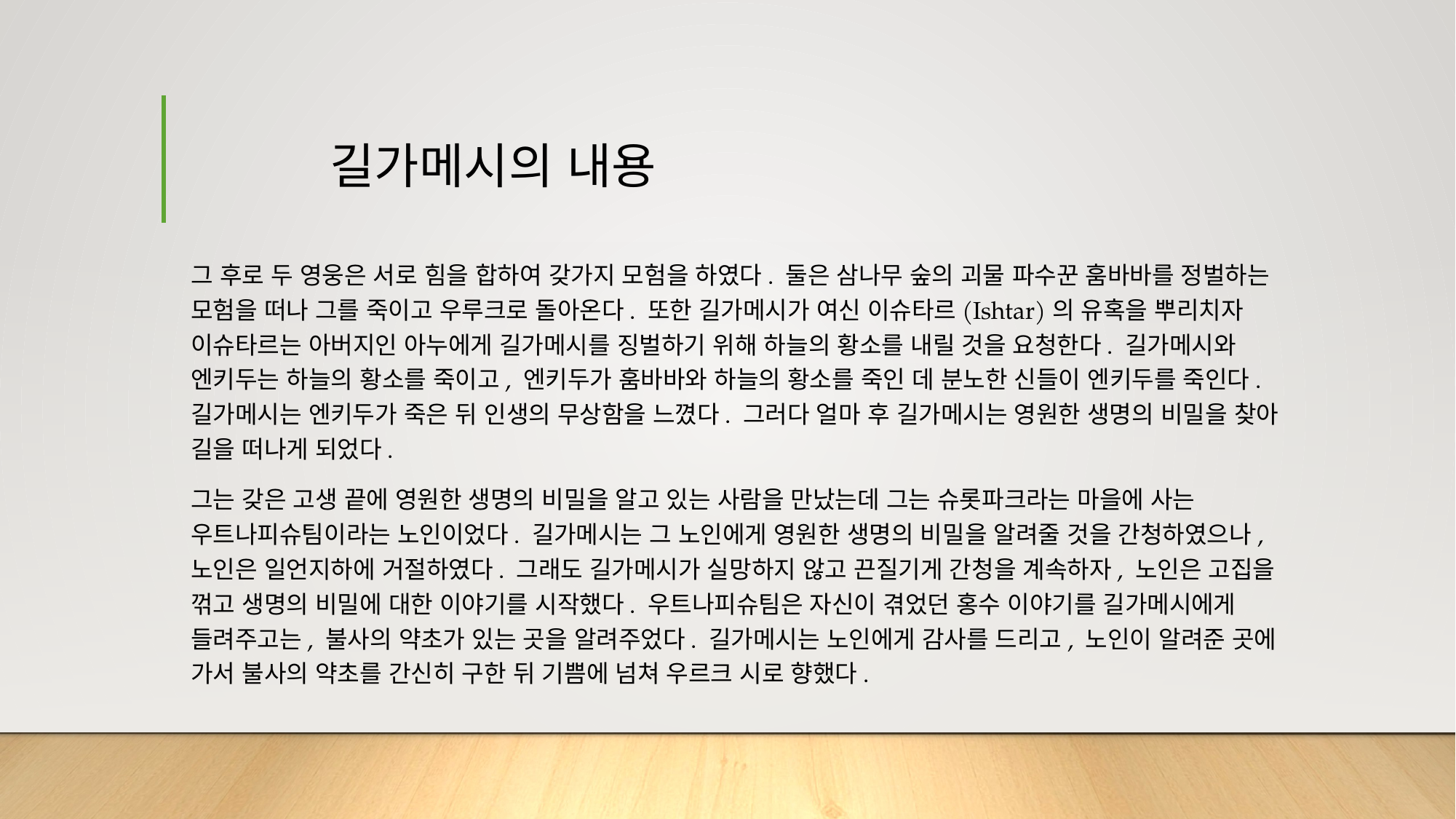

# 길가메시의 내용
그 후로 두 영웅은 서로 힘을 합하여 갖가지 모험을 하였다. 둘은 삼나무 숲의 괴물 파수꾼 훔바바를 정벌하는 모험을 떠나 그를 죽이고 우루크로 돌아온다. 또한 길가메시가 여신 이슈타르(Ishtar)의 유혹을 뿌리치자 이슈타르는 아버지인 아누에게 길가메시를 징벌하기 위해 하늘의 황소를 내릴 것을 요청한다. 길가메시와 엔키두는 하늘의 황소를 죽이고, 엔키두가 훔바바와 하늘의 황소를 죽인 데 분노한 신들이 엔키두를 죽인다. 길가메시는 엔키두가 죽은 뒤 인생의 무상함을 느꼈다. 그러다 얼마 후 길가메시는 영원한 생명의 비밀을 찾아 길을 떠나게 되었다.
그는 갖은 고생 끝에 영원한 생명의 비밀을 알고 있는 사람을 만났는데 그는 슈롯파크라는 마을에 사는 우트나피슈팀이라는 노인이었다. 길가메시는 그 노인에게 영원한 생명의 비밀을 알려줄 것을 간청하였으나, 노인은 일언지하에 거절하였다. 그래도 길가메시가 실망하지 않고 끈질기게 간청을 계속하자, 노인은 고집을 꺾고 생명의 비밀에 대한 이야기를 시작했다. 우트나피슈팀은 자신이 겪었던 홍수 이야기를 길가메시에게 들려주고는, 불사의 약초가 있는 곳을 알려주었다. 길가메시는 노인에게 감사를 드리고, 노인이 알려준 곳에 가서 불사의 약초를 간신히 구한 뒤 기쁨에 넘쳐 우르크 시로 향했다.